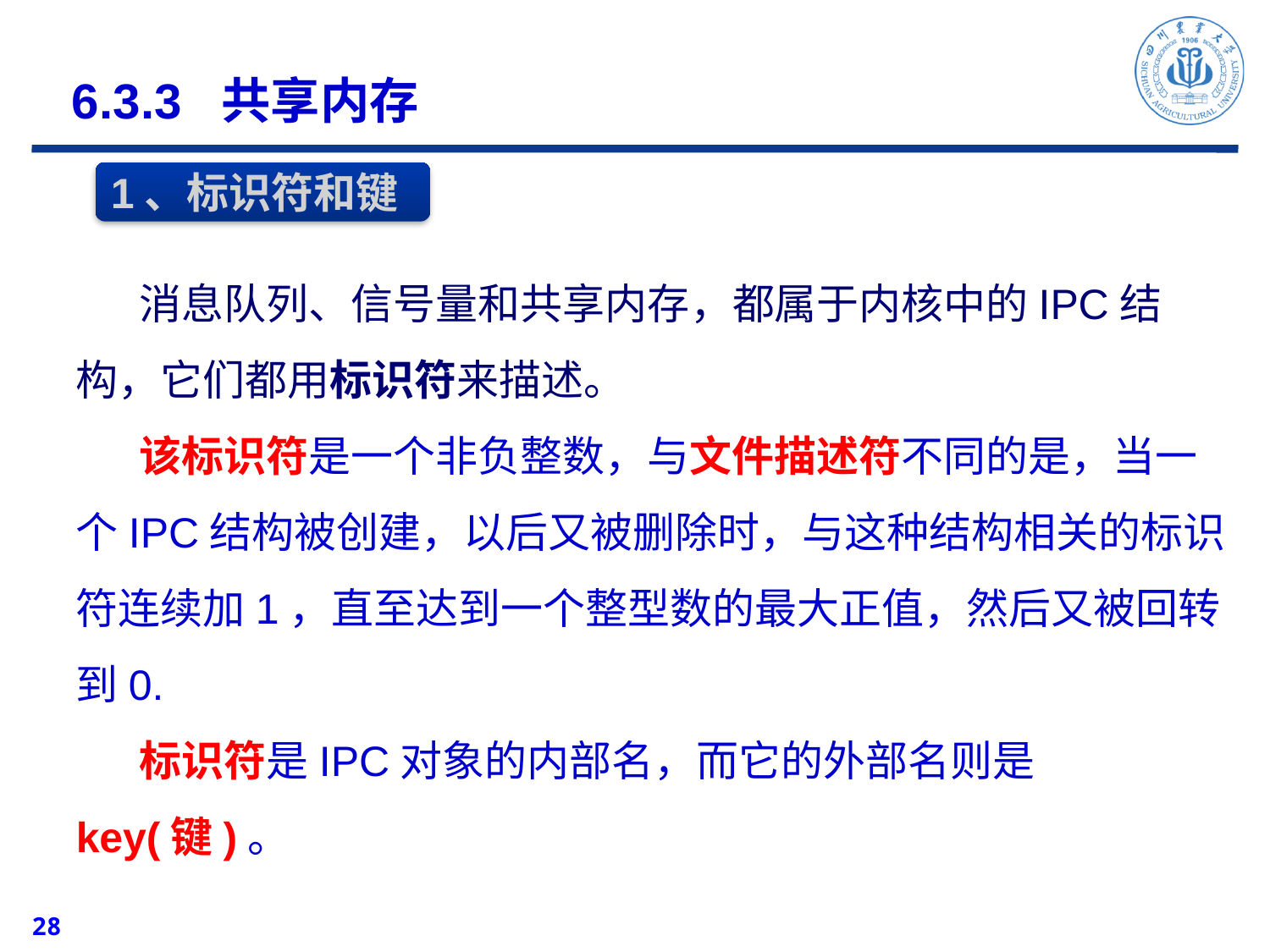

6.3.3  共享内存
1、标识符和键
消息队列、信号量和共享内存，都属于内核中的IPC结构，它们都用标识符来描述。
该标识符是一个非负整数，与文件描述符不同的是，当一个IPC结构被创建，以后又被删除时，与这种结构相关的标识符连续加1，直至达到一个整型数的最大正值，然后又被回转到0.
标识符是IPC对象的内部名，而它的外部名则是key(键)。